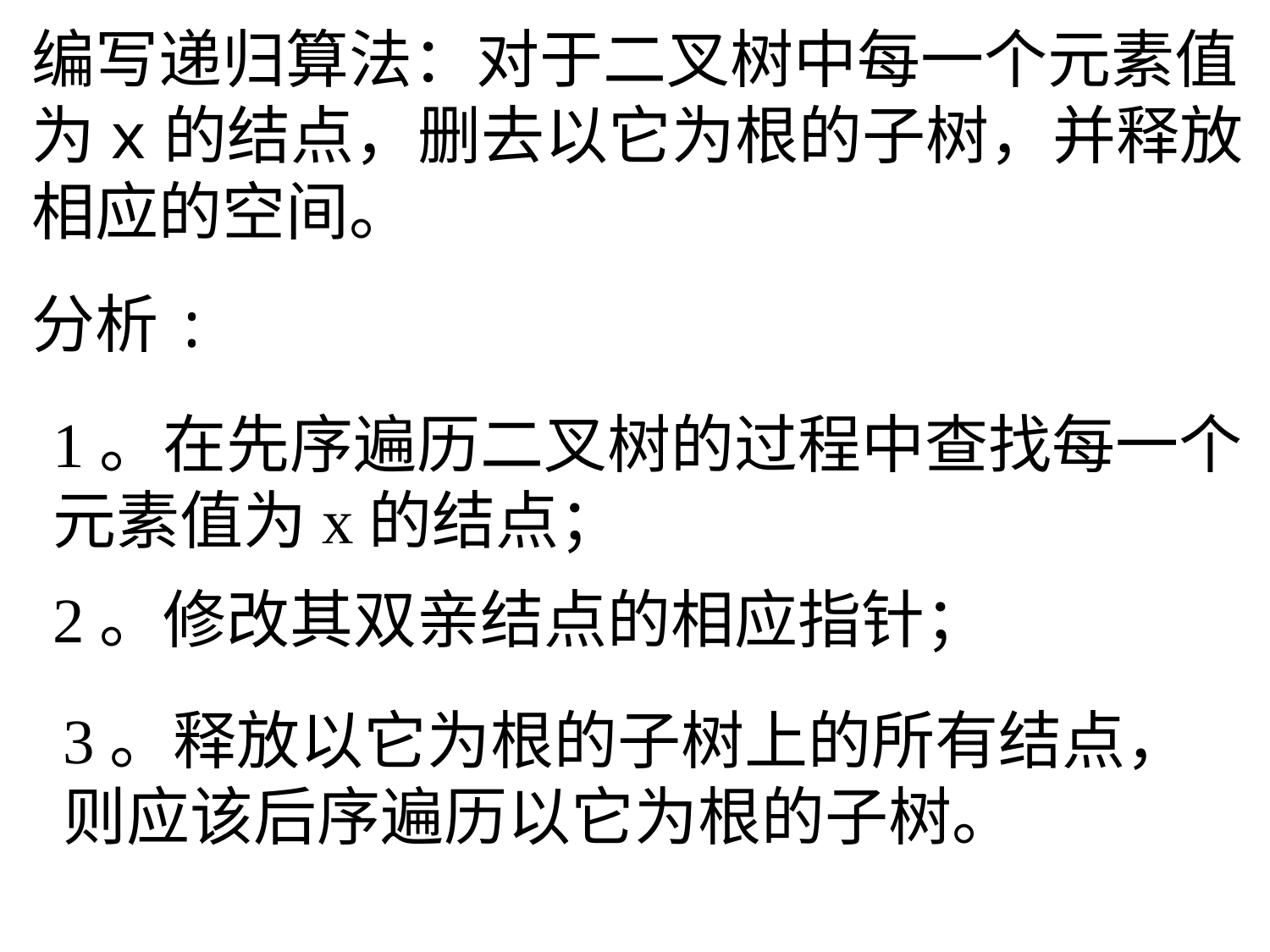

编写递归算法：对于二叉树中每一个元素值为x的结点，删去以它为根的子树，并释放相应的空间。
分析:
1。在先序遍历二叉树的过程中查找每一个元素值为x的结点；

2。修改其双亲结点的相应指针；
3。释放以它为根的子树上的所有结点，则应该后序遍历以它为根的子树。